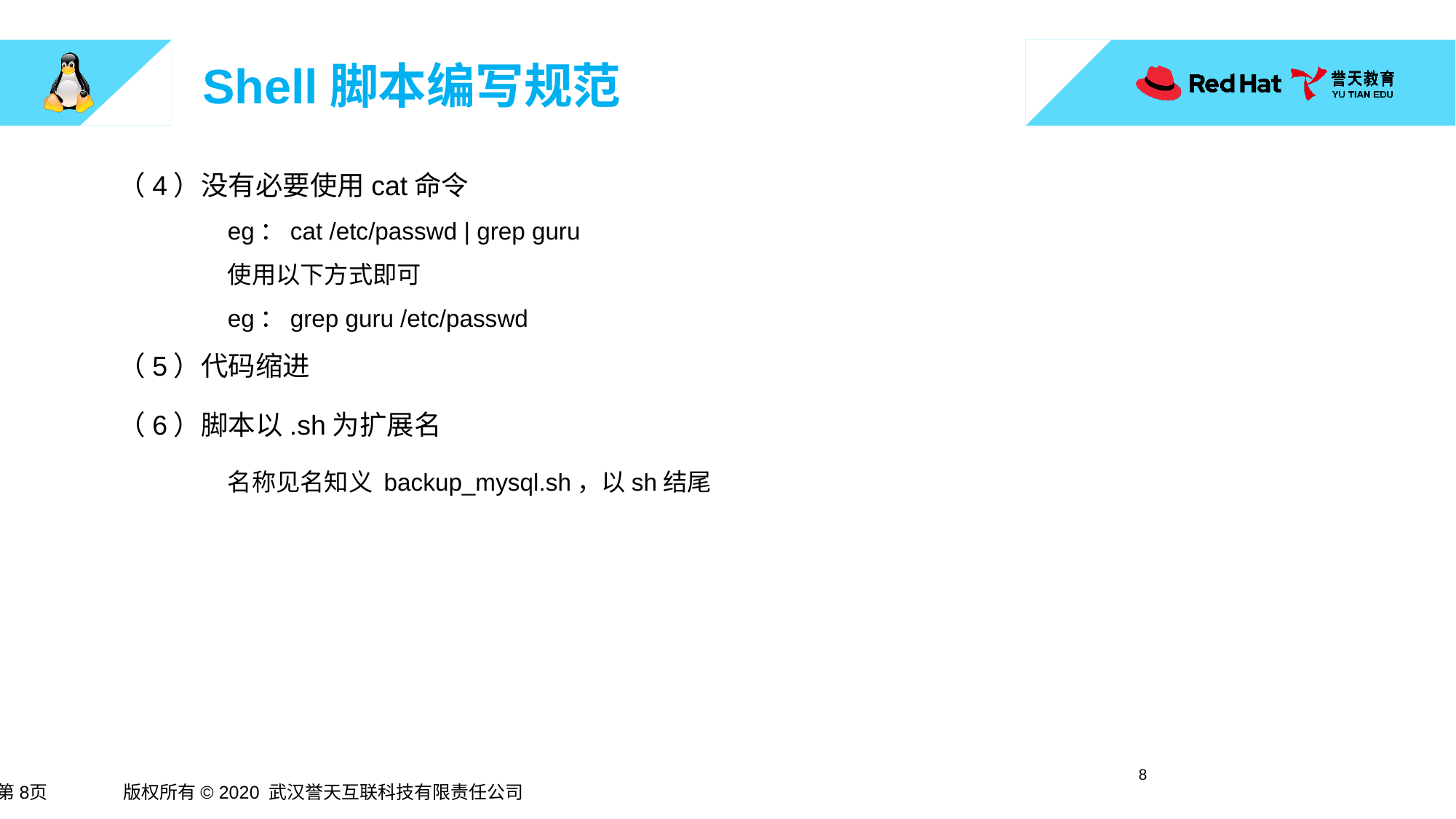

# Shell脚本编写规范
（4）没有必要使用cat命令
	eg：cat /etc/passwd | grep guru
	使用以下方式即可
	eg：grep guru /etc/passwd
（5）代码缩进
（6）脚本以.sh为扩展名
    	名称见名知义 backup_mysql.sh，以sh结尾
8